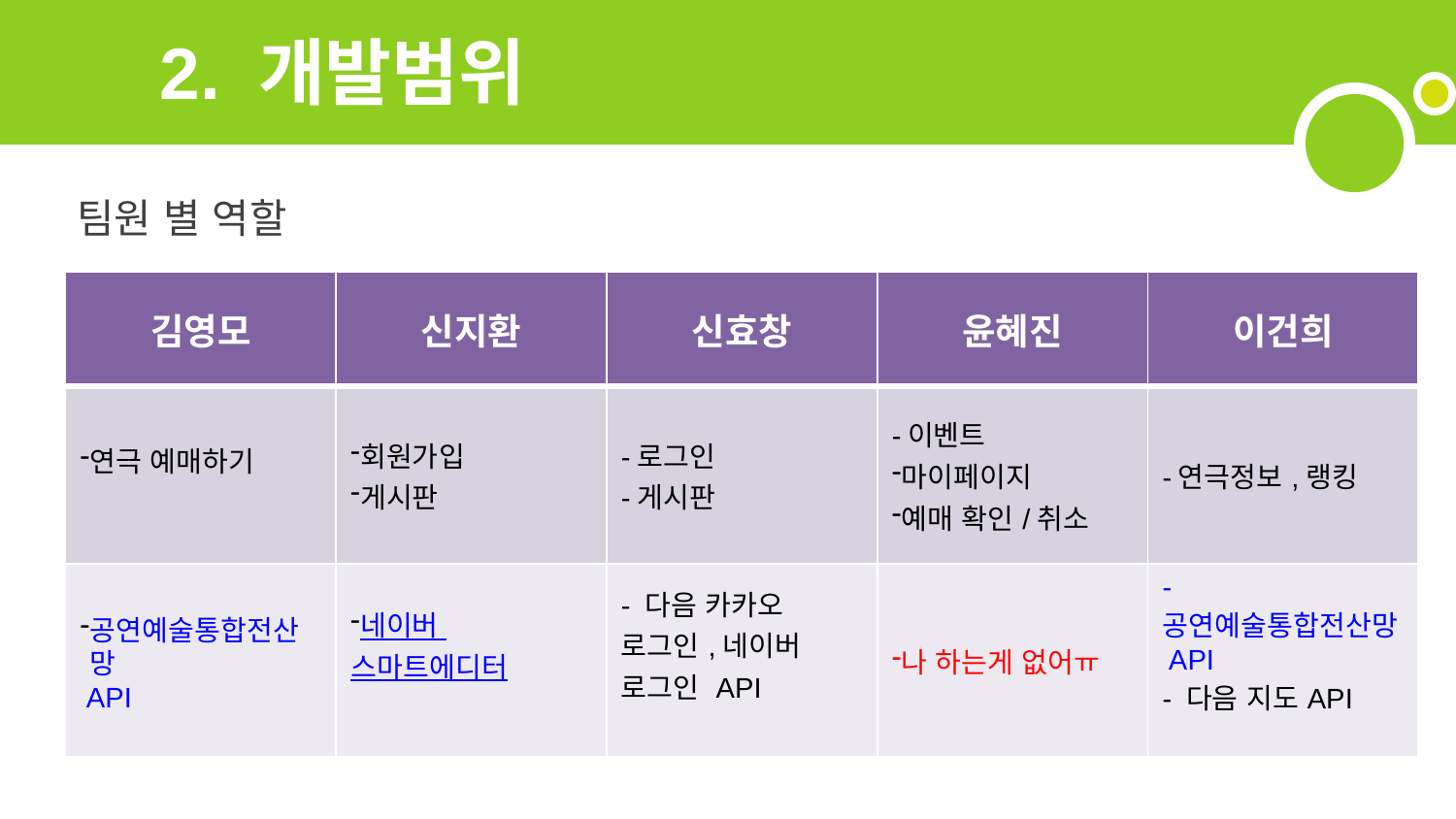

# 2. 개발범위
팀원 별 역할
| 김영모 | 신지환 | 신효창 | 윤혜진 | 이건희 |
| --- | --- | --- | --- | --- |
| 연극 예매하기 | 회원가입 게시판 | -로그인 -게시판 | -이벤트 마이페이지 예매 확인/취소 | -연극정보,랭킹 |
| 공연예술통합전산망 API | 네이버 스마트에디터 | - 다음 카카오 로그인,네이버 로그인 API | 나 하는게 없어ㅠ | - 공연예술통합전산망 API - 다음 지도API |